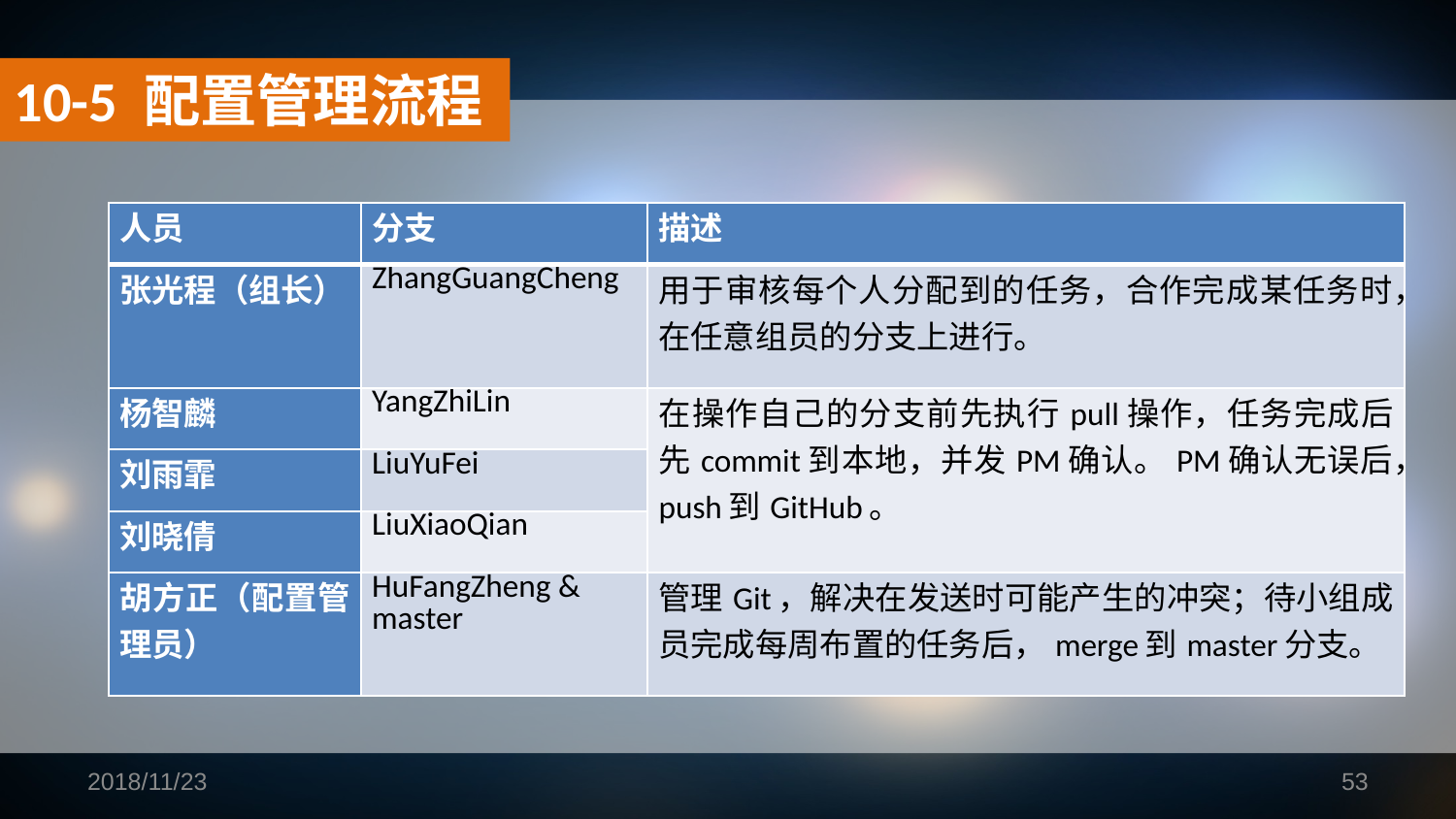

10-5 配置管理流程

| 人员 | 分支 | 描述 |
| --- | --- | --- |
| 张光程（组长） | ZhangGuangCheng | 用于审核每个人分配到的任务，合作完成某任务时，在任意组员的分支上进行。 |
| 杨智麟 | YangZhiLin | 在操作自己的分支前先执行pull操作，任务完成后先commit到本地，并发PM确认。PM确认无误后，push到GitHub。 |
| 刘雨霏 | LiuYuFei |  |
| 刘晓倩 | LiuXiaoQian |  |
| 胡方正（配置管理员） | HuFangZheng & master | 管理Git，解决在发送时可能产生的冲突；待小组成员完成每周布置的任务后，merge到master分支。 |
2018/11/23
53